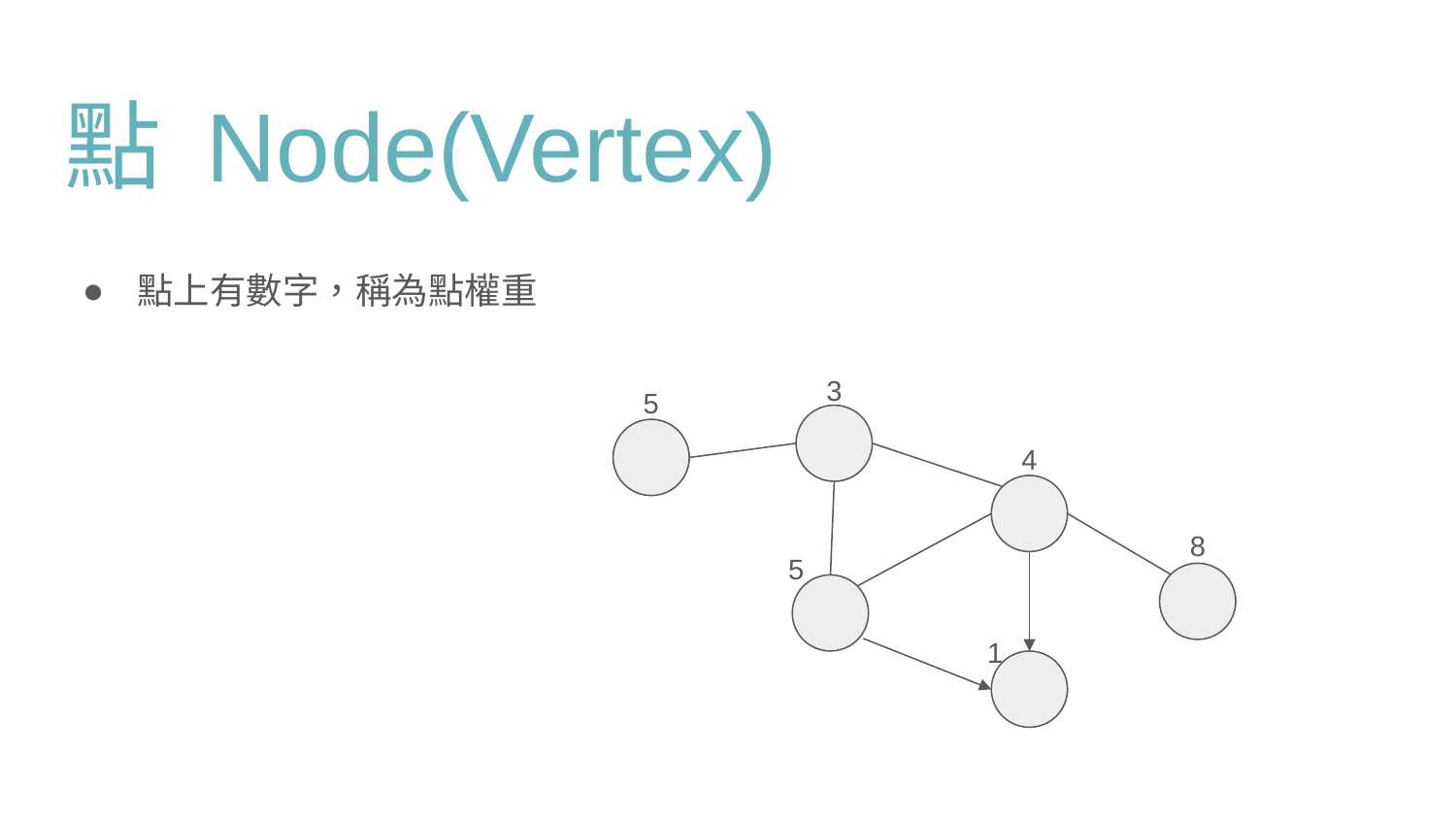

# 點 Node(Vertex)
點上有數字，稱為點權重
3
5

4

8
5

1